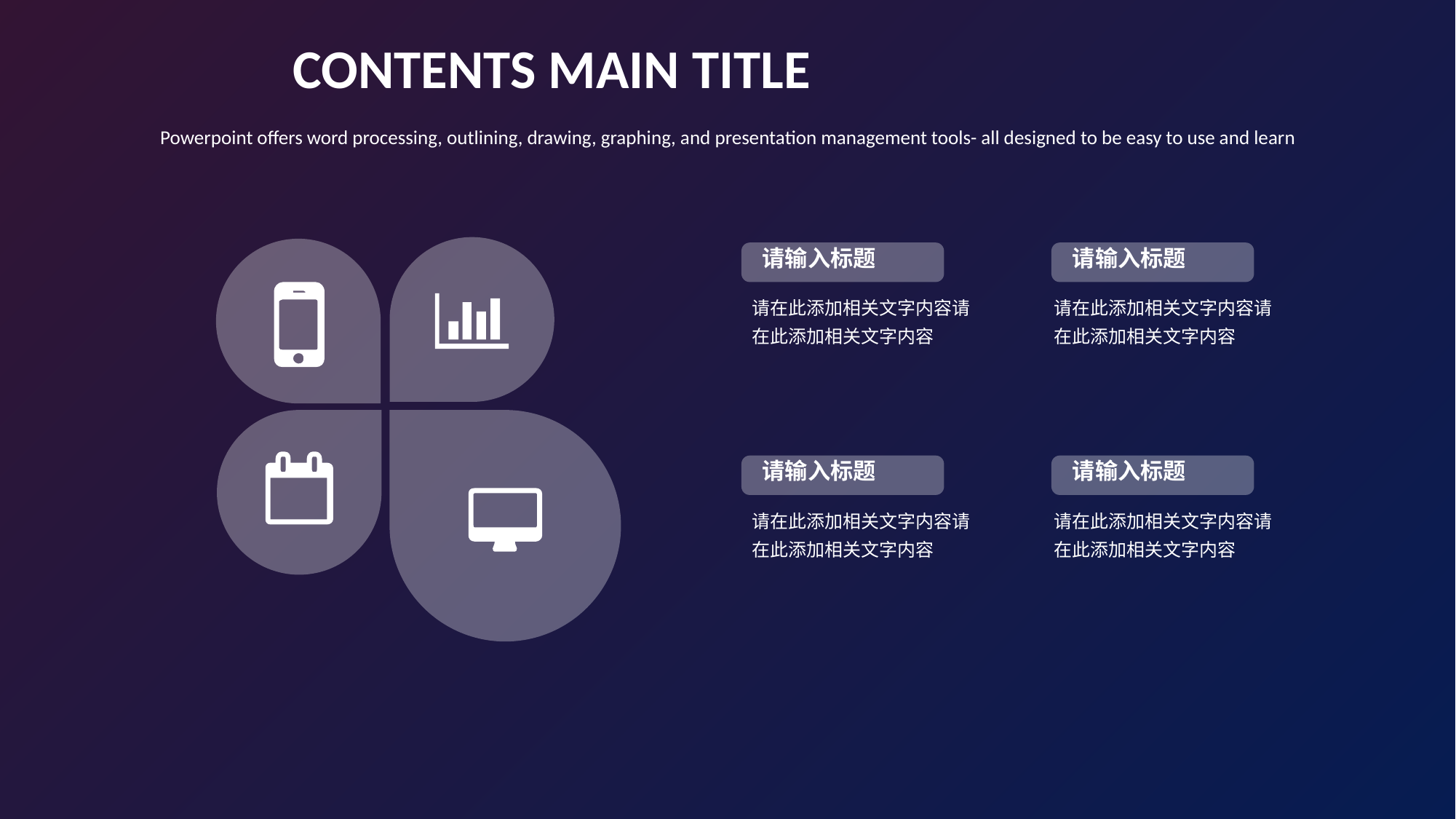

CONTENTS MAIN TITLE
Powerpoint offers word processing, outlining, drawing, graphing, and presentation management tools- all designed to be easy to use and learn

请输入标题

请在此添加相关文字内容请在此添加相关文字内容
请输入标题

请在此添加相关文字内容请在此添加相关文字内容

请输入标题

请在此添加相关文字内容请在此添加相关文字内容
请输入标题

请在此添加相关文字内容请在此添加相关文字内容